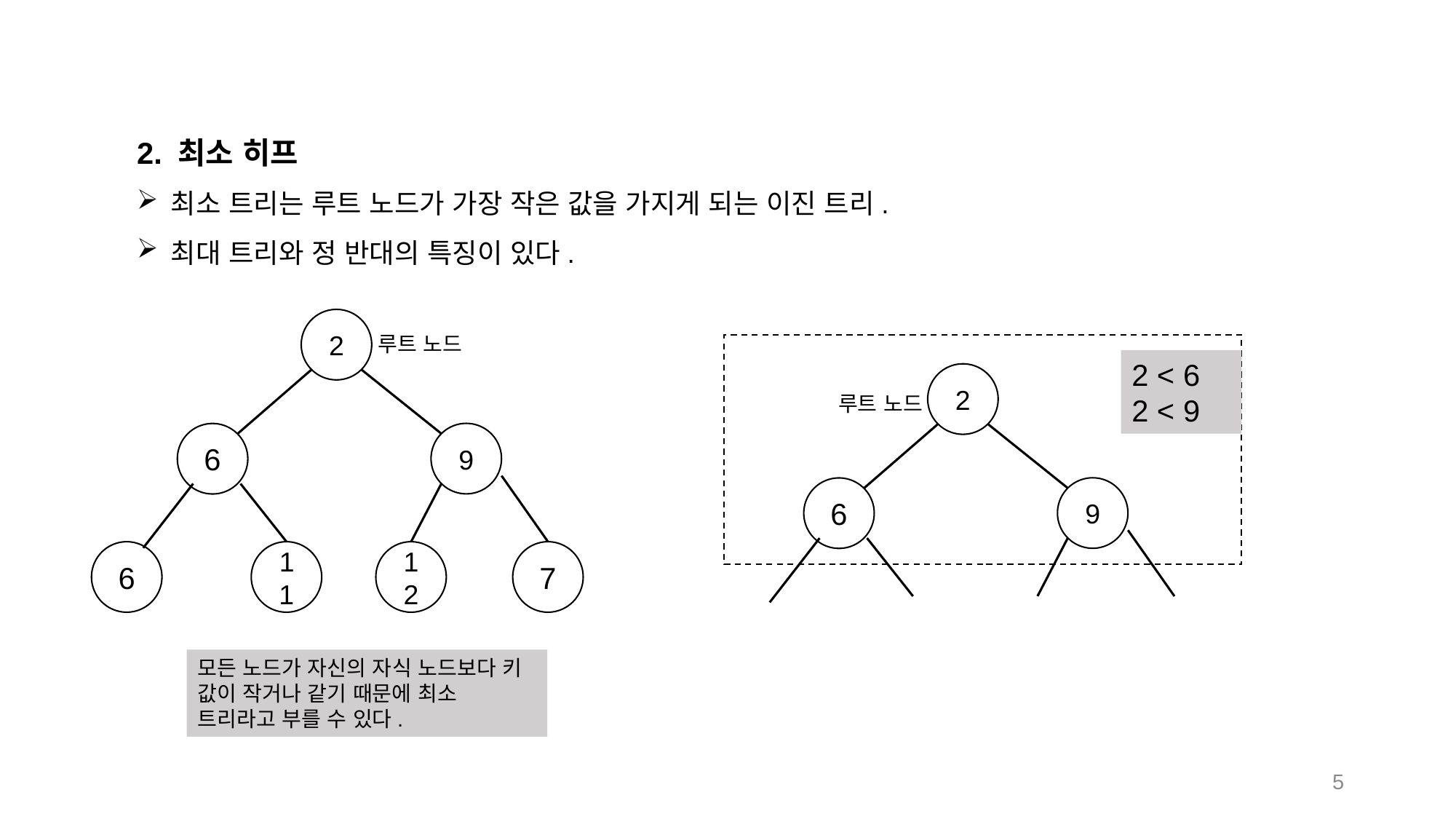

2. 최소 히프
최소 트리는 루트 노드가 가장 작은 값을 가지게 되는 이진 트리.
최대 트리와 정 반대의 특징이 있다.
2
루트 노드

2 < 6
2 < 9
2
루트 노드
9
6
9
6
6
11
12
7
모든 노드가 자신의 자식 노드보다 키 값이 작거나 같기 때문에 최소 트리라고 부를 수 있다.
5